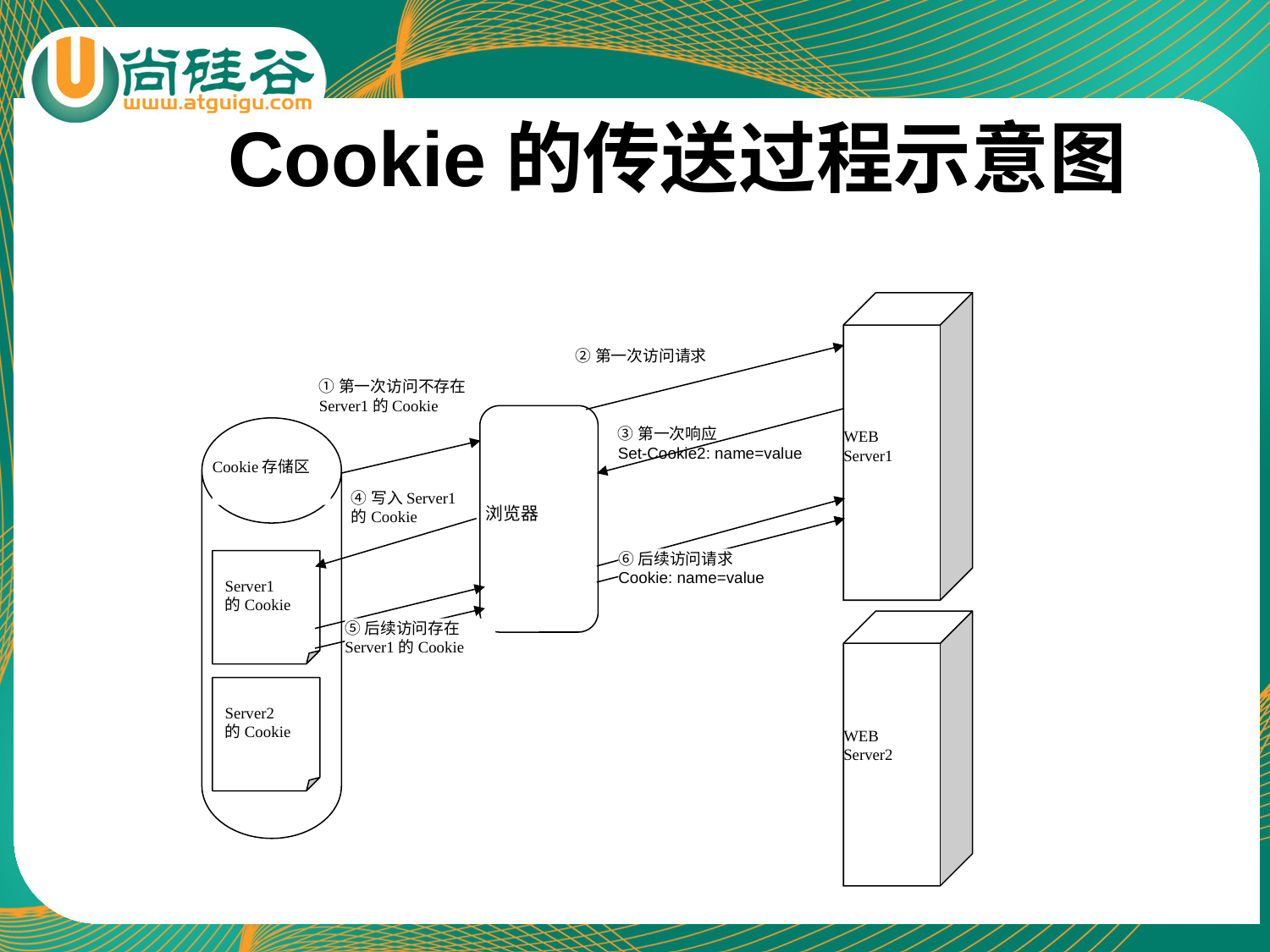

# Cookie的传送过程示意图

WEB
Server1

②第一次访问请求

①第一次访问不存在
Server1的Cookie

浏览器

③第一次响应
Set-Cookie2: name=value

Cookie存储区

④写入Server1
的Cookie

⑥后续访问请求
Cookie: name=value

Server1
的Cookie

WEB
Server2
⑤后续访问存在
Server1的Cookie

Server2
的Cookie